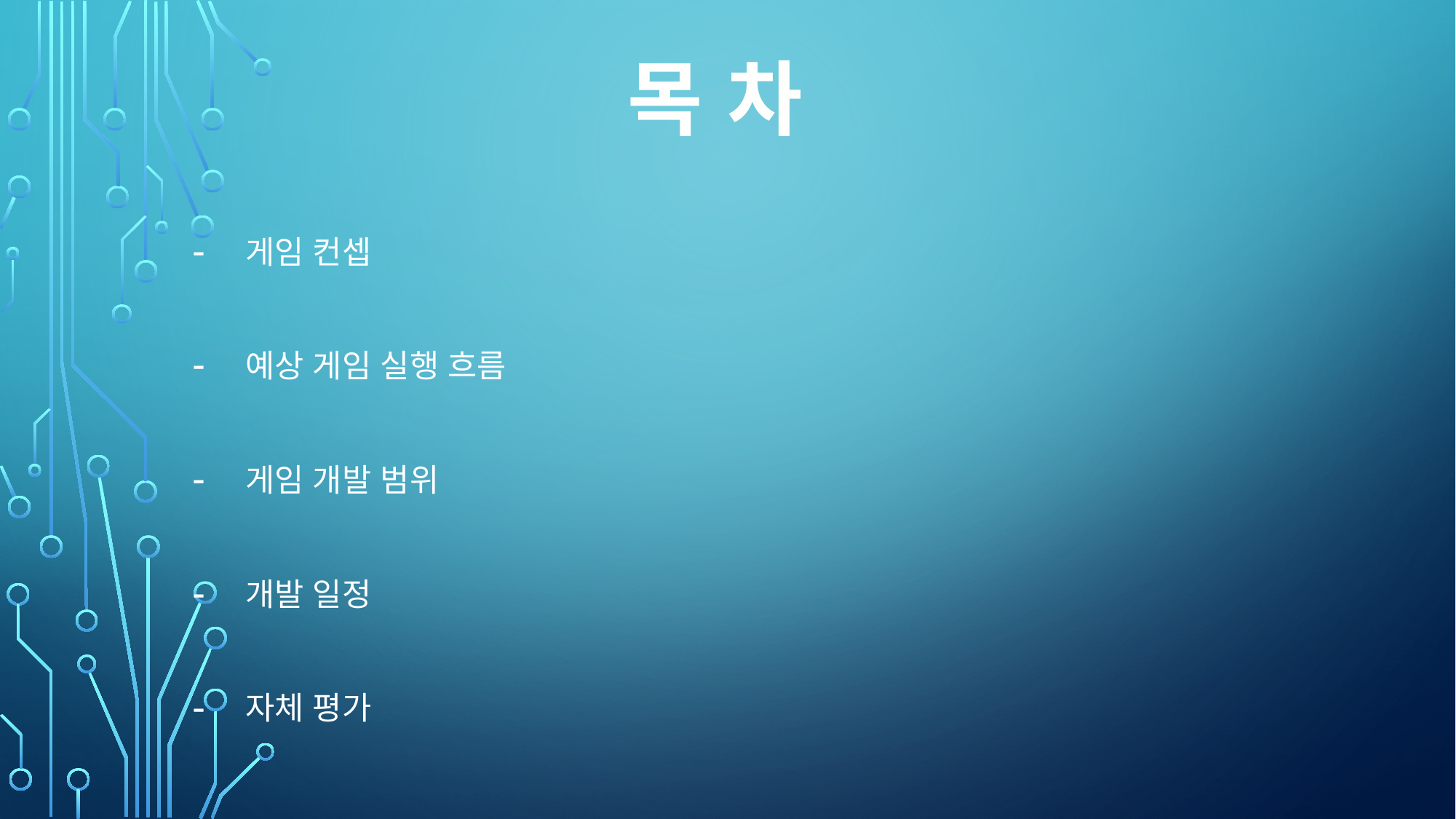

목 차

게임 컨셉

예상 게임 실행 흐름

게임 개발 범위

개발 일정

자체 평가